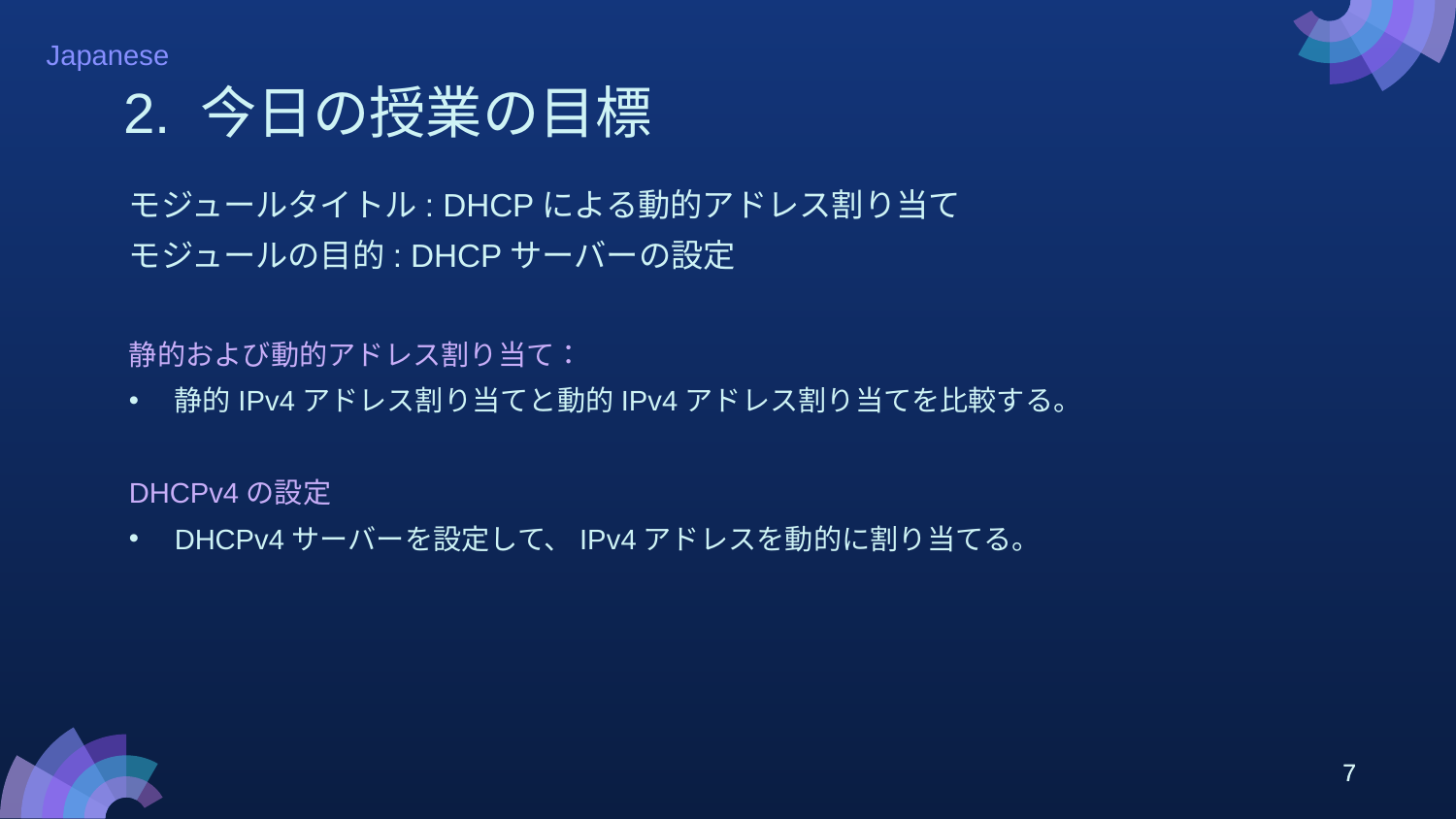

# 2. 今日の授業の目標
モジュールタイトル: DHCPによる動的アドレス割り当て
モジュールの目的: DHCPサーバーの設定

静的および動的アドレス割り当て：
静的IPv4アドレス割り当てと動的IPv4アドレス割り当てを比較する。

DHCPv4の設定
DHCPv4サーバーを設定して、IPv4アドレスを動的に割り当てる。